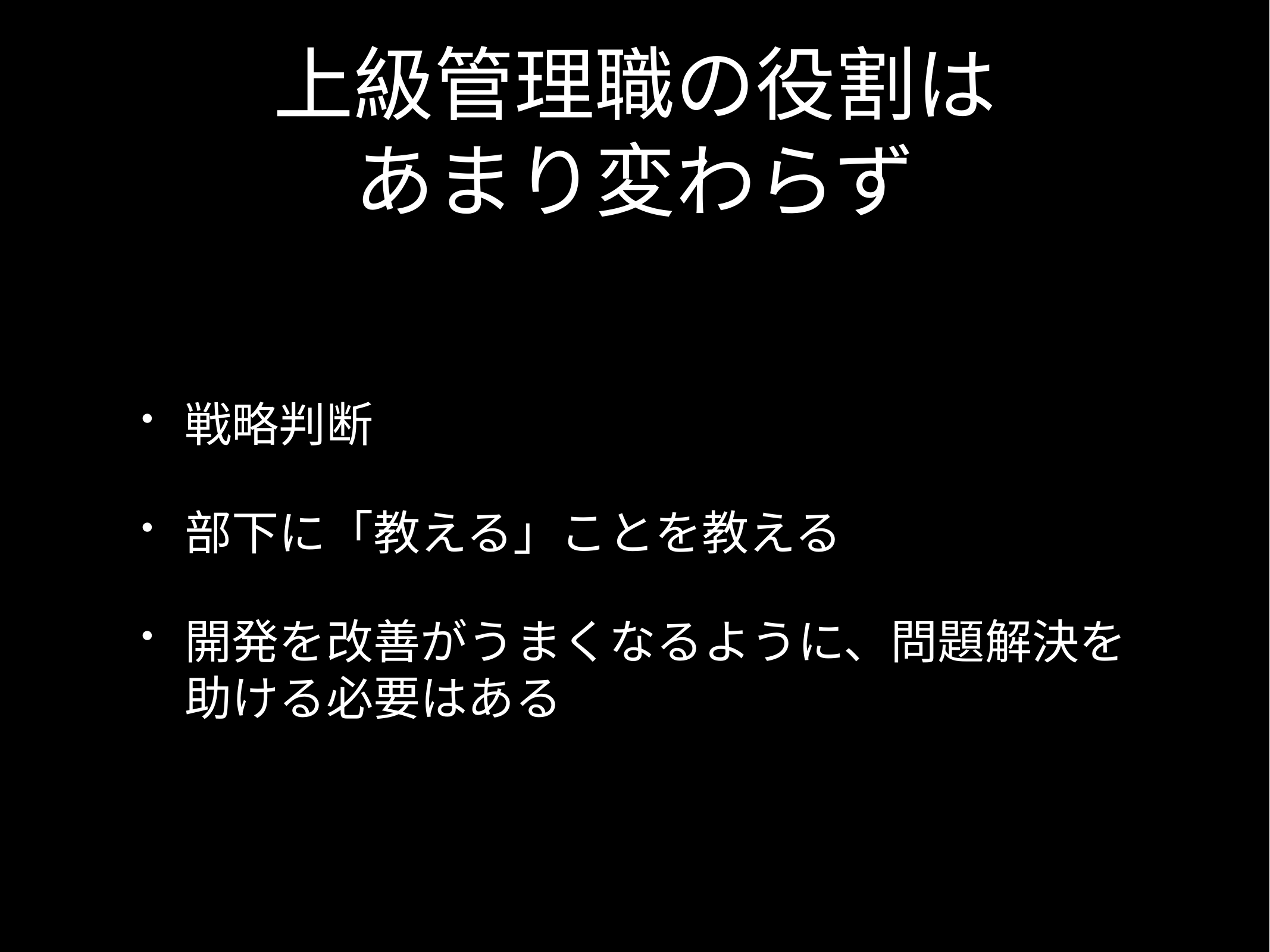

# 上級管理職の役割は
あまり変わらず
戦略判断
部下に「教える」ことを教える
開発を改善がうまくなるように、問題解決を助ける必要はある